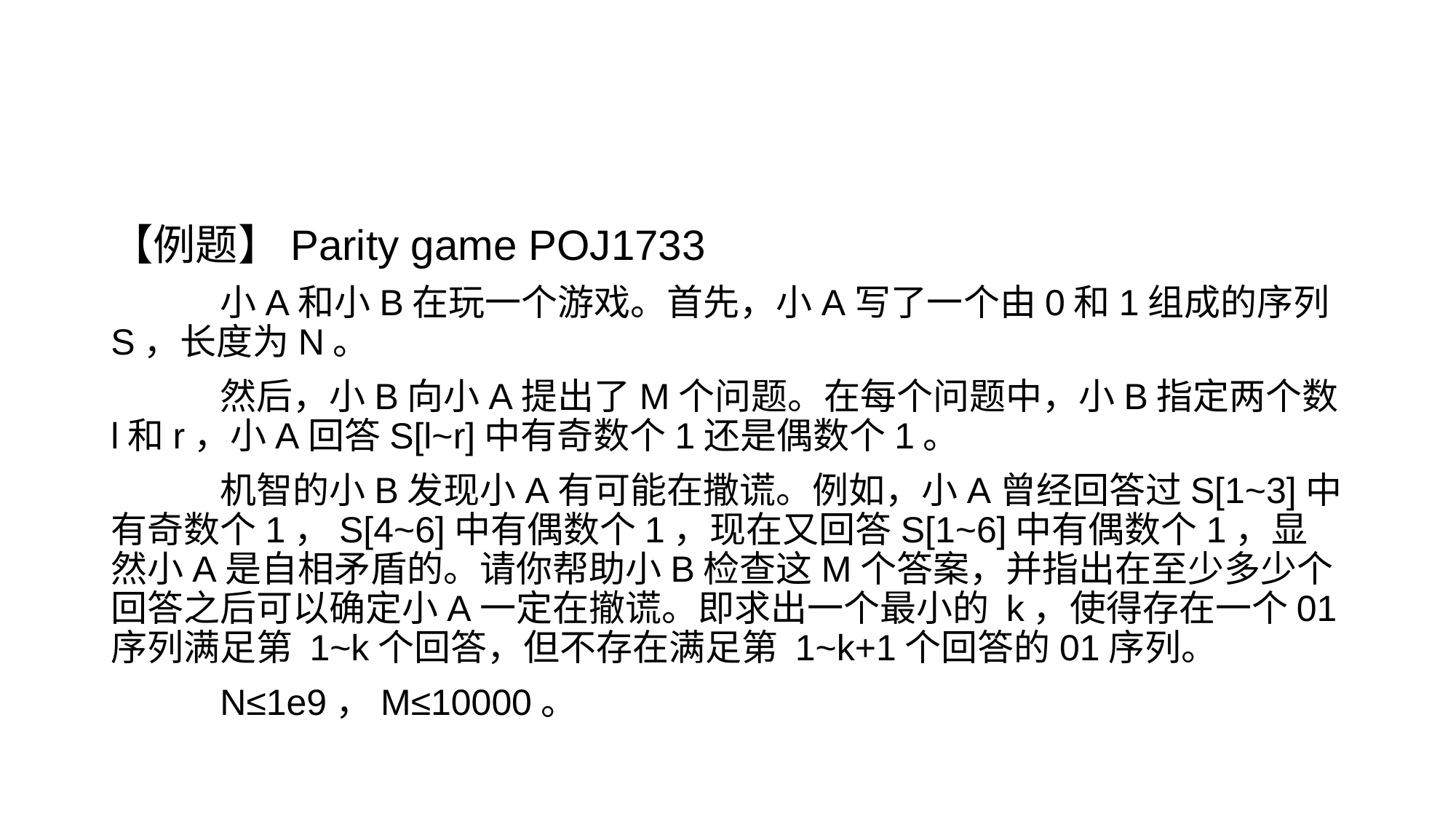

#
【例题】Parity game POJ1733
	小A和小B在玩一个游戏。首先，小A写了一个由0和1组成的序列S，长度为N。
	然后，小B向小A提出了M个问题。在每个问题中，小B指定两个数l和r，小A回答S[l~r]中有奇数个1还是偶数个1。
	机智的小B发现小A有可能在撒谎。例如，小A曾经回答过S[1~3]中有奇数个1，S[4~6]中有偶数个1，现在又回答S[1~6]中有偶数个1，显然小A是自相矛盾的。请你帮助小B检查这M个答案，并指出在至少多少个回答之后可以确定小A一定在撤谎。即求出一个最小的 k，使得存在一个01序列满足第 1~k个回答，但不存在满足第 1~k+1个回答的01序列。
	N≤1e9，M≤10000。